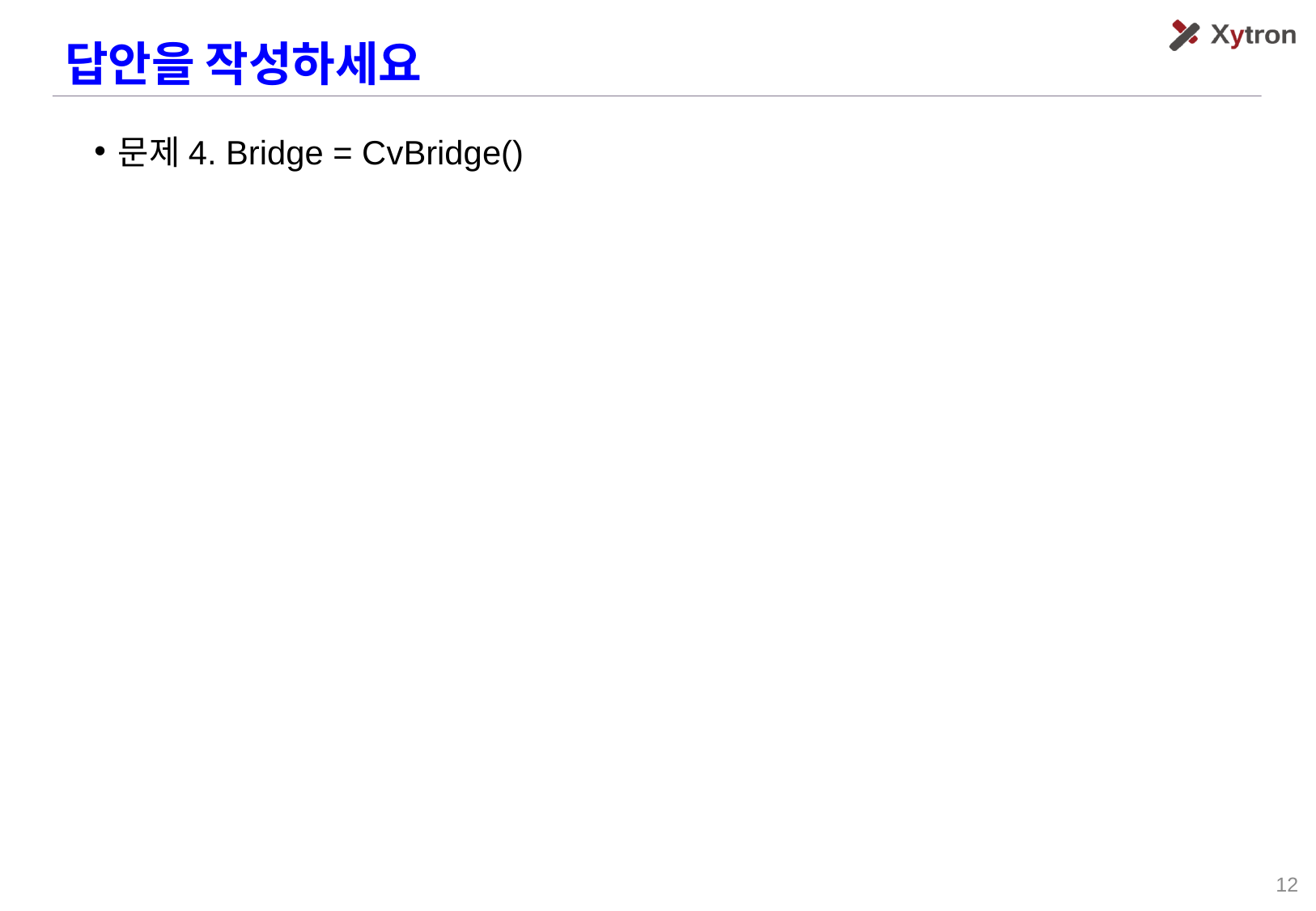

답안을 작성하세요
문제4. Bridge = CvBridge()
12